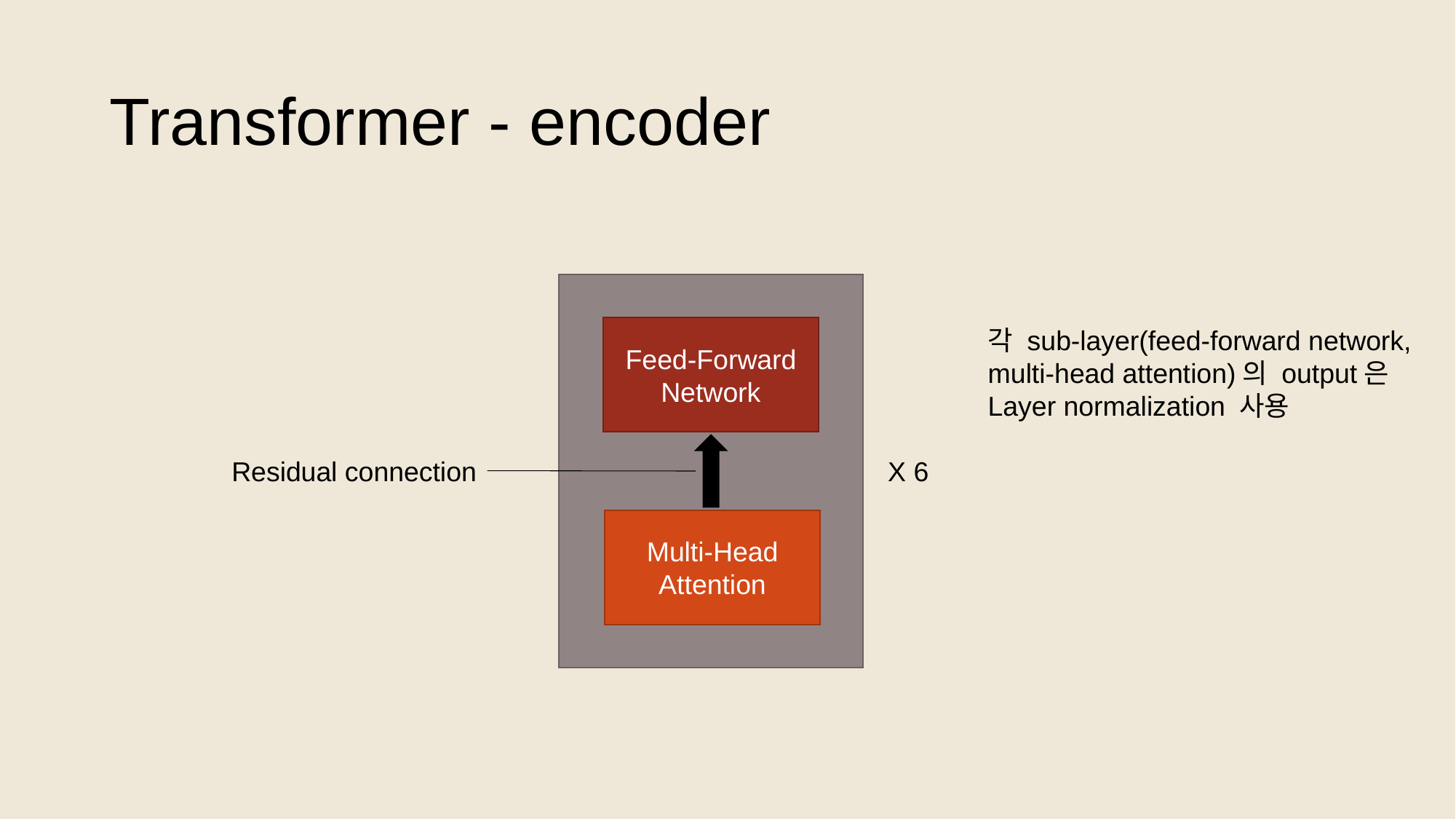

# Transformer - encoder

Feed-Forward
Network
각 sub-layer(feed-forward network,
multi-head attention)의 output은
Layer normalization 사용

Residual connection
X 6
Multi-Head
Attention